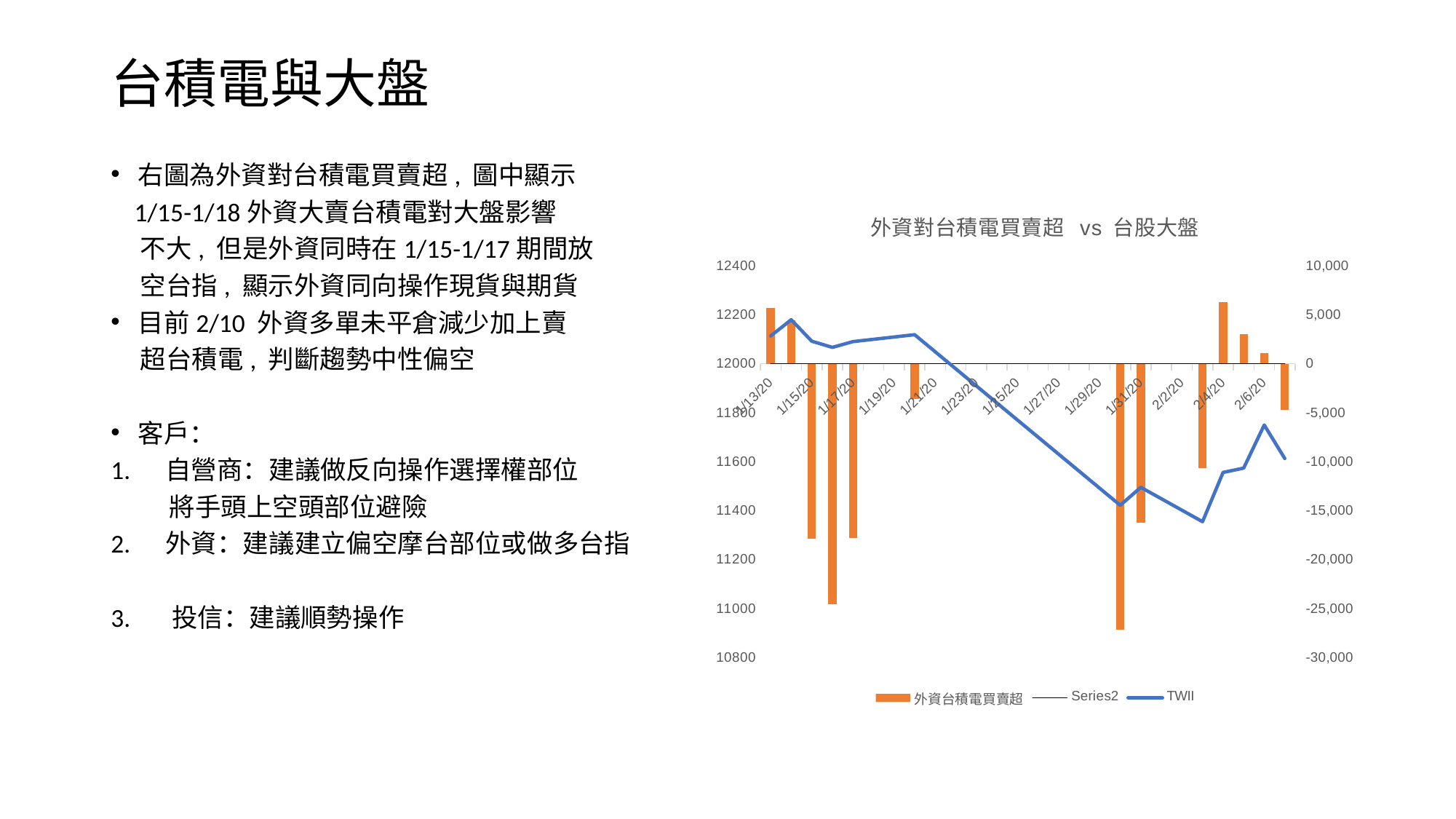

# 台積電與大盤
右圖為外資對台積電買賣超, 圖中顯示
    1/15-1/18外資大賣台積電對大盤影響
    不大, 但是外資同時在1/15-1/17期間放
    空台指, 顯示外資同向操作現貨與期貨
目前2/10 外資多單未平倉減少加上賣
    超台積電, 判斷趨勢中性偏空

客戶：
自營商：建議做反向操作選擇權部位
         將手頭上空頭部位避險
外資：建議建立偏空摩台部位或做多台指

3.      投信：建議順勢操作

### Chart: 外資對台積電買賣超  vs 台股大盤

| Category | 外資台積電買賣超 | TWII |  |
|---|---|---|---|
| 43843 | 5692.0 | 12113.41992 | 0.0 |
| 43844 | 4419.0 | 12179.80957 | 0.0 |
| 43845 | -17904.0 | 12091.87988 | 0.0 |
| 43846 | -24571.0 | 12066.92969 | 0.0 |
| 43847 | -17769.0 | 12090.29004 | 0.0 |
| 43850 | -3628.0 | 12118.70996 | 0.0 |
| 43860 | -27189.0 | 11421.74023 | 0.0 |
| 43861 | -16245.0 | 11495.099609 | 0.0 |
| 43864 | -10692.0 | 11354.919922 | 0.0 |
| 43865 | 6327.0 | 11555.919922 | 0.0 |
| 43866 | 3003.0 | 11573.620117 | 0.0 |
| 43867 | 1095.0 | 11749.679688 | 0.0 |
| 43868 | -4717.0 | 11612.80957 | 0.0 |